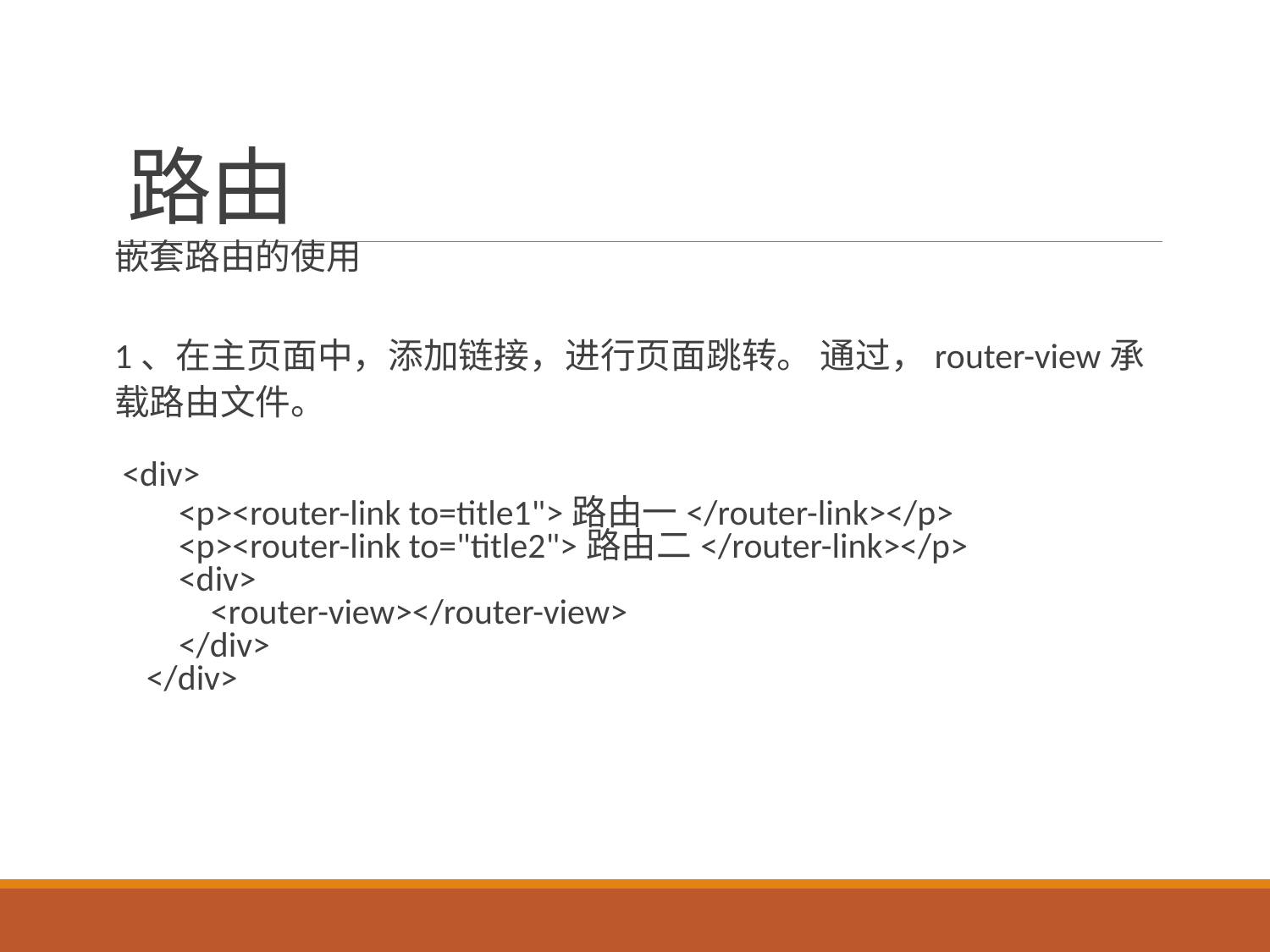

# 路由
嵌套路由的使用

1、在主页面中，添加链接，进行页面跳转。 通过，router-view承载路由文件。
 <div>
        <p><router-link to=title1">路由一</router-link></p>
        <p><router-link to="title2">路由二</router-link></p>
        <div>
            <router-view></router-view>
        </div>
    </div>